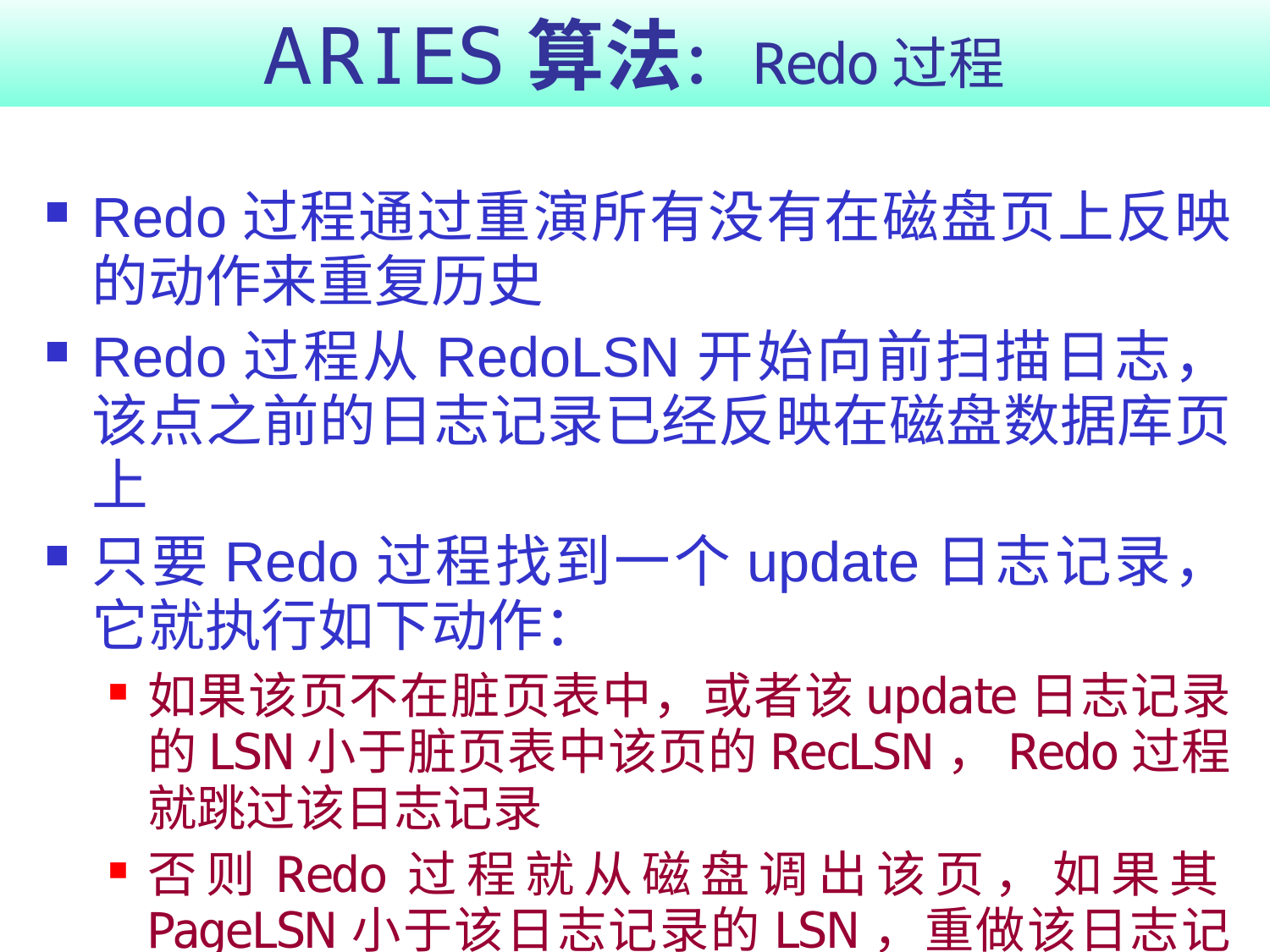

# ARIES算法：Redo过程
Redo过程通过重演所有没有在磁盘页上反映的动作来重复历史
Redo过程从RedoLSN开始向前扫描日志，该点之前的日志记录已经反映在磁盘数据库页上
只要Redo过程找到一个update日志记录，它就执行如下动作：
如果该页不在脏页表中，或者该update日志记录的LSN小于脏页表中该页的RecLSN，Redo过程就跳过该日志记录
否则Redo过程就从磁盘调出该页，如果其PageLSN小于该日志记录的LSN，重做该日志记录